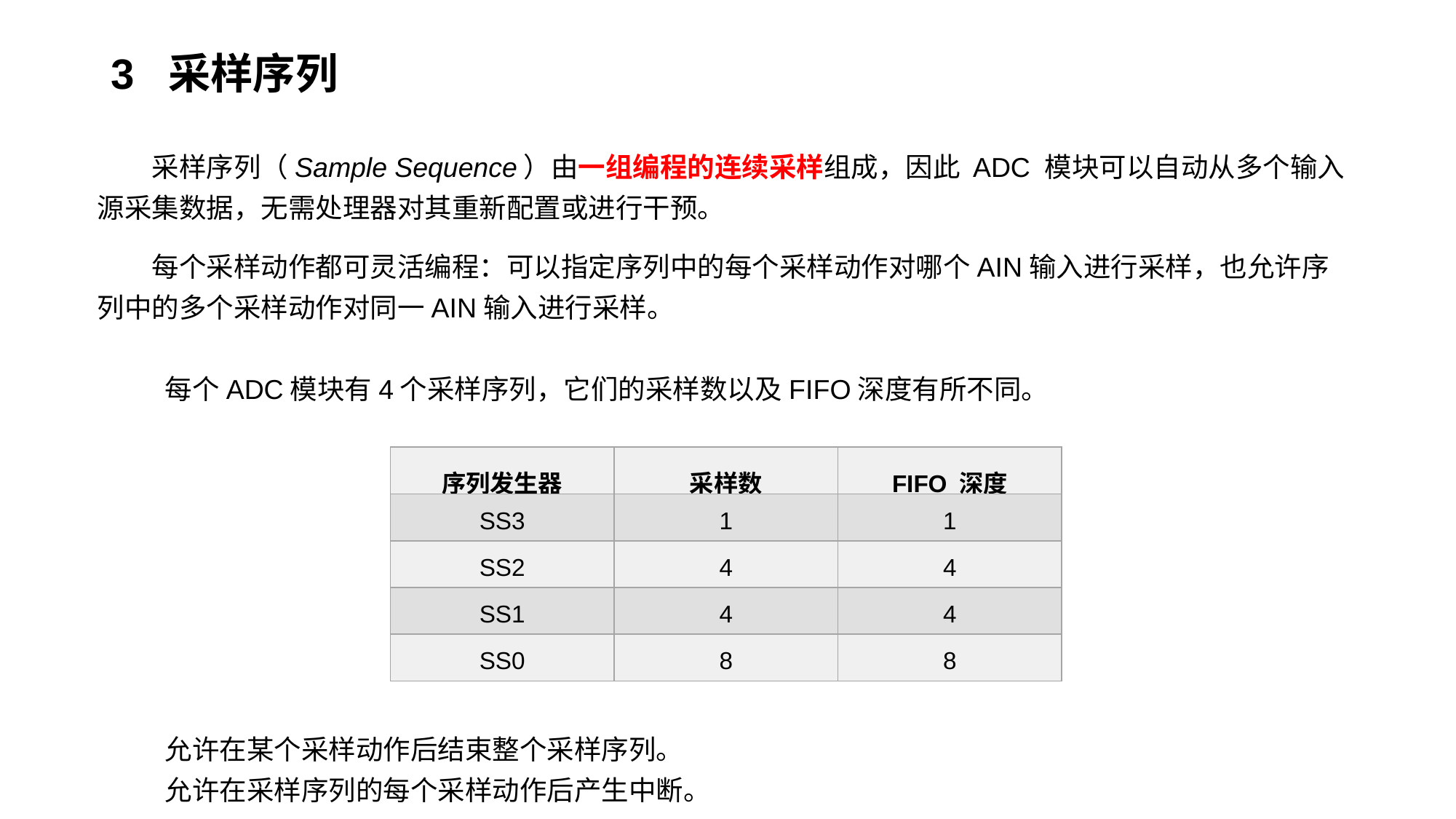

# 3  采样序列
采样序列（Sample Sequence）由一组编程的连续采样组成，因此 ADC 模块可以自动从多个输入源采集数据，无需处理器对其重新配置或进行干预。
每个采样动作都可灵活编程：可以指定序列中的每个采样动作对哪个AIN输入进行采样，也允许序列中的多个采样动作对同一AIN输入进行采样。
每个ADC模块有4个采样序列，它们的采样数以及FIFO深度有所不同。
| 序列发生器 | 采样数 | FIFO 深度 |
| --- | --- | --- |
| SS3 | 1 | 1 |
| SS2 | 4 | 4 |
| SS1 | 4 | 4 |
| SS0 | 8 | 8 |
允许在某个采样动作后结束整个采样序列。
允许在采样序列的每个采样动作后产生中断。